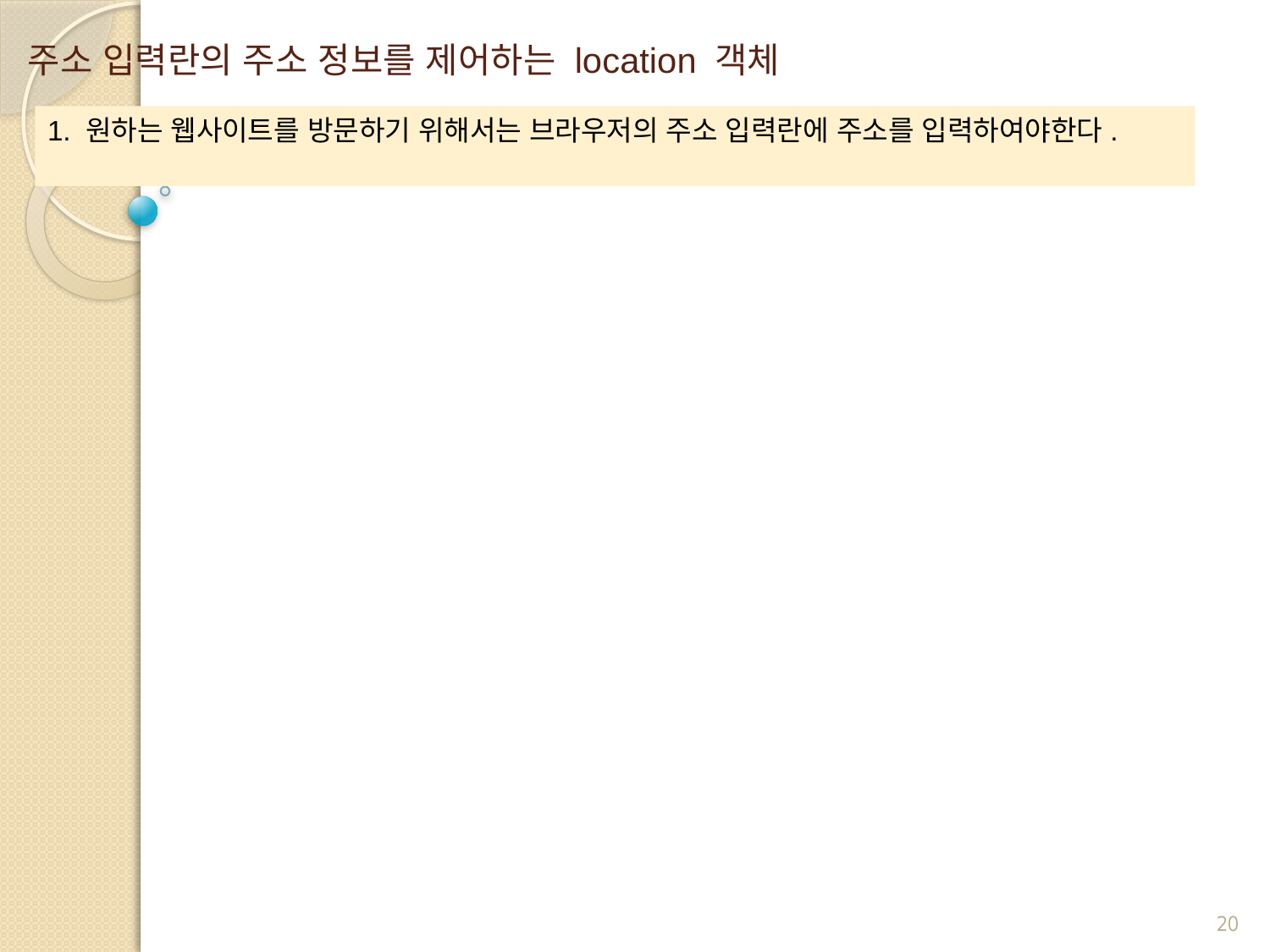

# 주소 입력란의 주소 정보를 제어하는 location 객체
1. 원하는 웹사이트를 방문하기 위해서는 브라우저의 주소 입력란에 주소를 입력하여야한다.

20